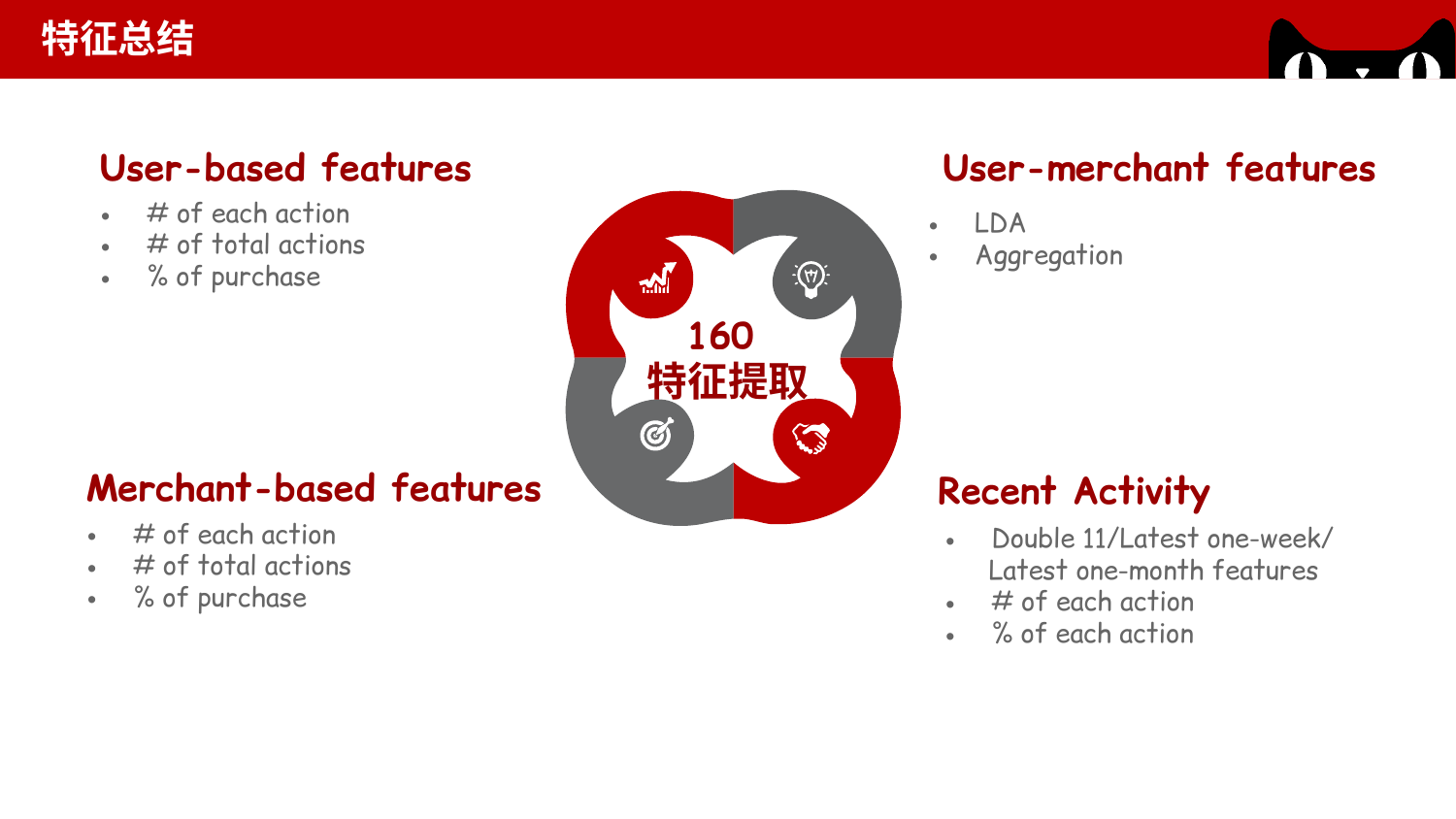

Research Questions
特征总结
User-based features
# of each action
# of total actions
% of purchase
User-merchant features

LDA
Aggregation

160
特征提取

Merchant-based features
# of each action
# of total actions
% of purchase
Recent Activity
Double 11/Latest one-week/
      Latest one-month features
# of each action
% of each action